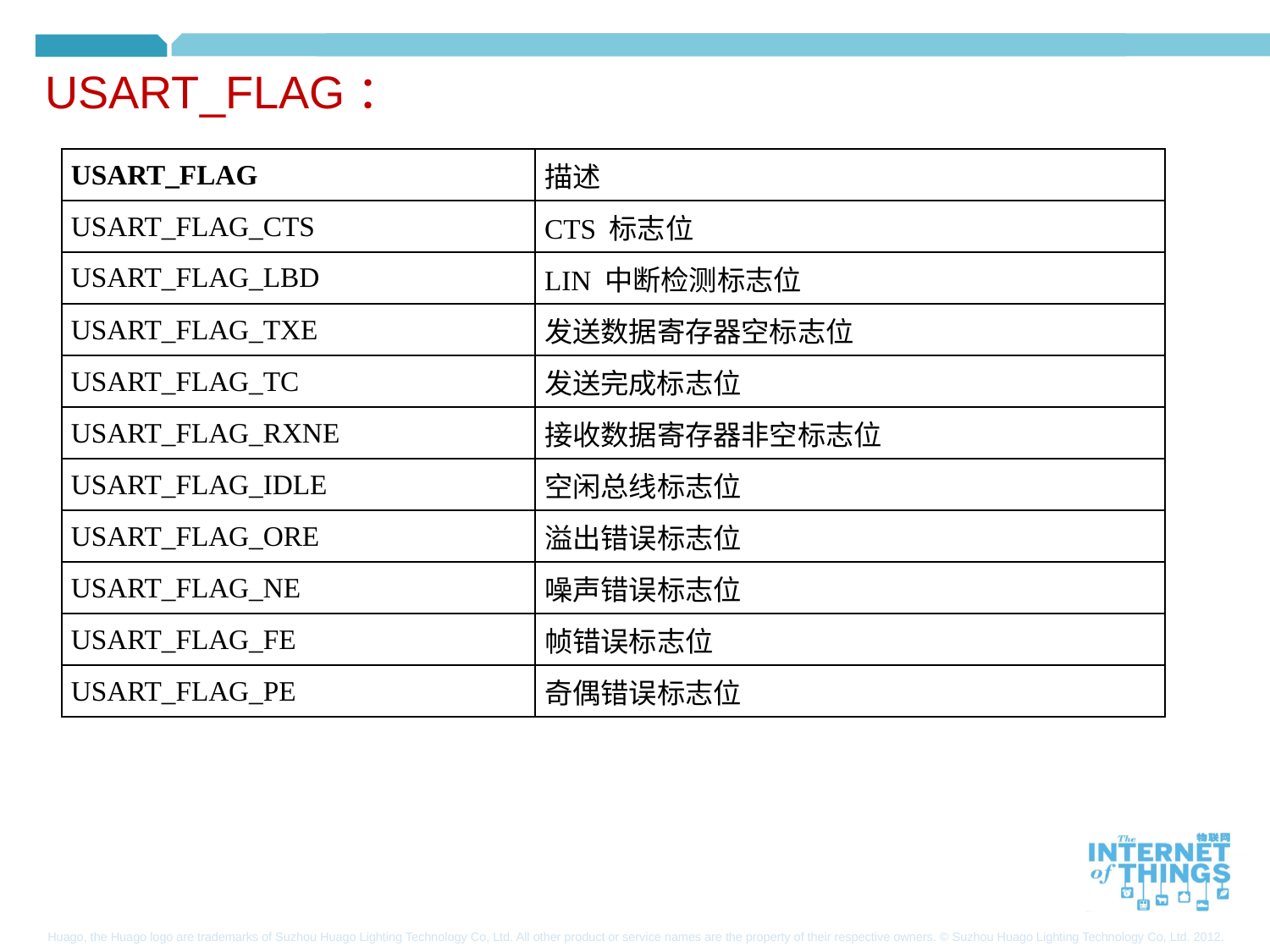

USART_FLAG：
| USART\_FLAG | 描述 |
| --- | --- |
| USART\_FLAG\_CTS | CTS 标志位 |
| USART\_FLAG\_LBD | LIN 中断检测标志位 |
| USART\_FLAG\_TXE | 发送数据寄存器空标志位 |
| USART\_FLAG\_TC | 发送完成标志位 |
| USART\_FLAG\_RXNE | 接收数据寄存器非空标志位 |
| USART\_FLAG\_IDLE | 空闲总线标志位 |
| USART\_FLAG\_ORE | 溢出错误标志位 |
| USART\_FLAG\_NE | 噪声错误标志位 |
| USART\_FLAG\_FE | 帧错误标志位 |
| USART\_FLAG\_PE | 奇偶错误标志位 |